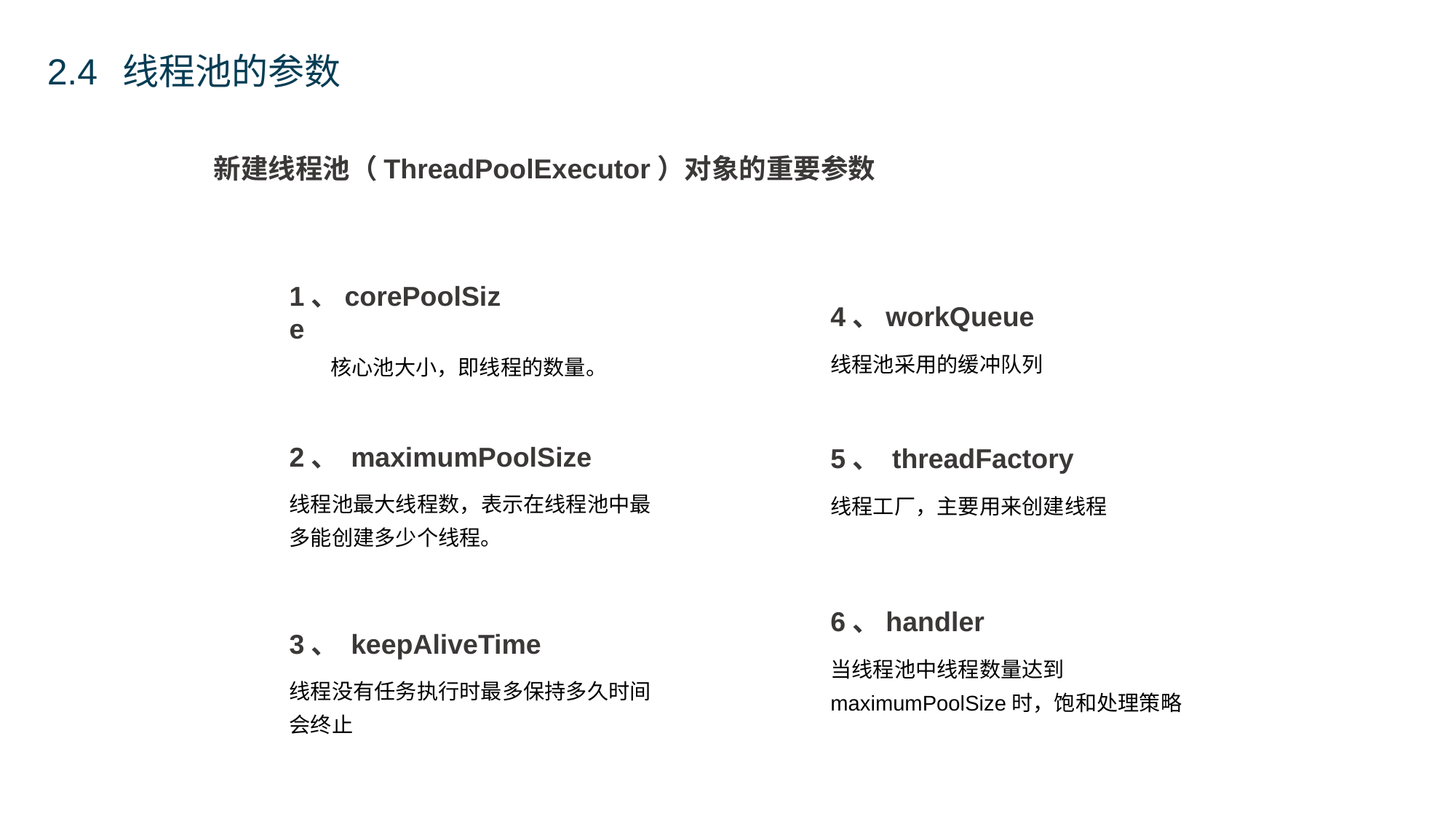

2.4 线程池的参数
新建线程池（ThreadPoolExecutor）对象的重要参数
1、corePoolSize
核心池大小，即线程的数量。
4、workQueue
线程池采用的缓冲队列
2、 maximumPoolSize
线程池最大线程数，表示在线程池中最多能创建多少个线程。
5、 threadFactory
线程工厂，主要用来创建线程

6、handler
当线程池中线程数量达到maximumPoolSize时，饱和处理策略
3、 keepAliveTime
线程没有任务执行时最多保持多久时间会终止